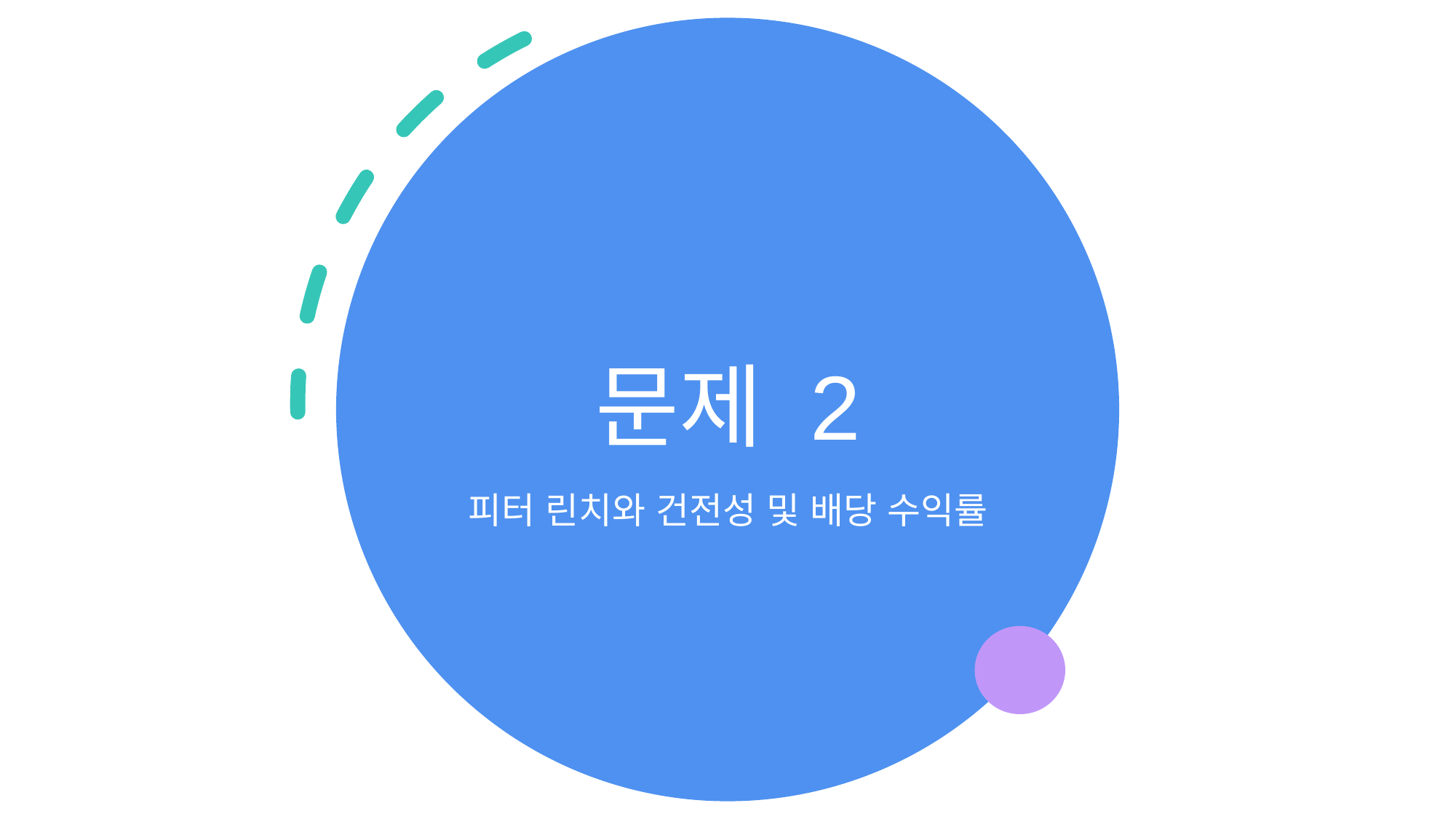

# 문제 2
피터 린치와 건전성 및 배당 수익률